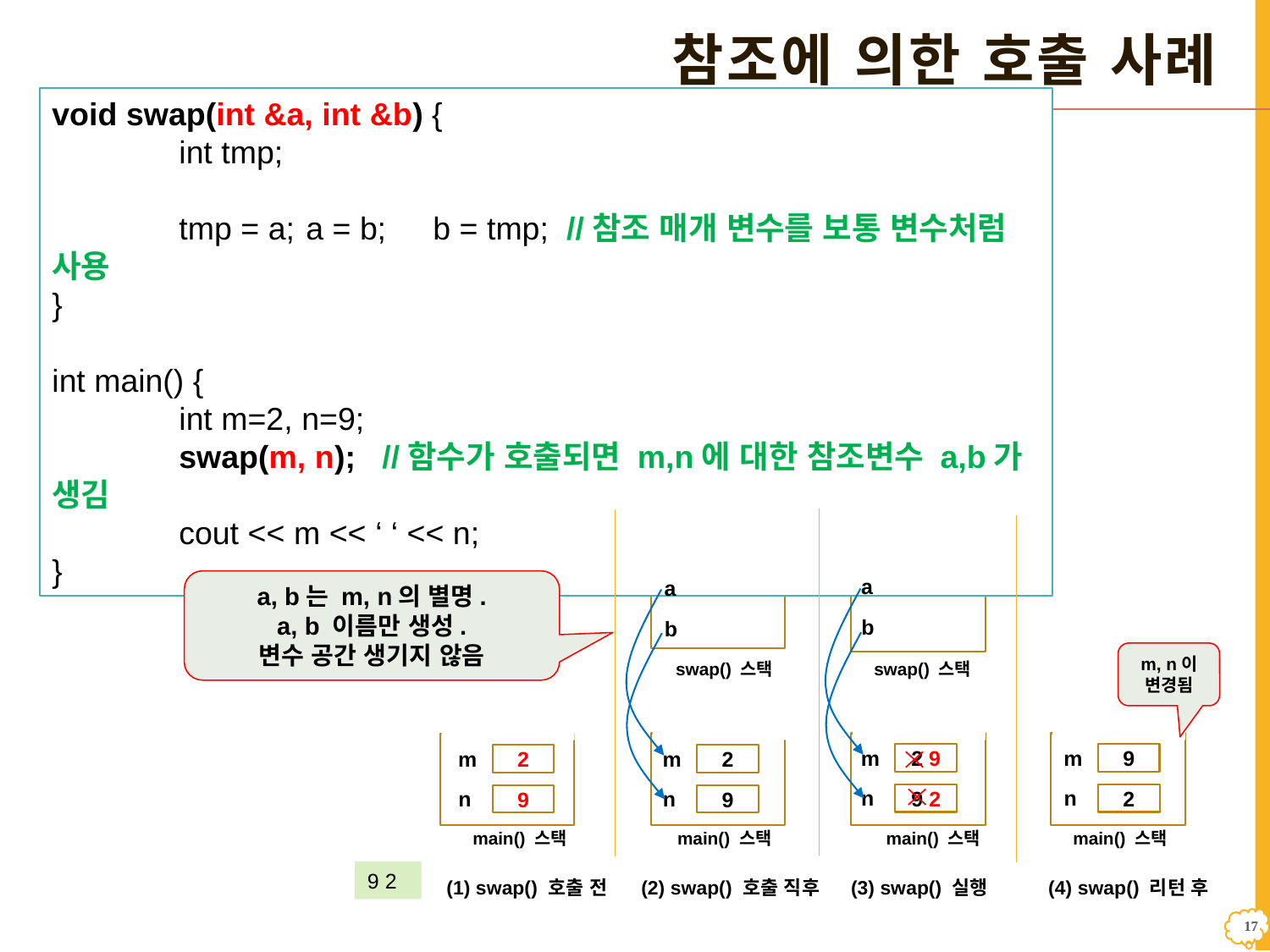

# 참조에 의한 호출 사례
void swap(int &a, int &b) {
	int tmp;

	tmp = a; 	a = b; 	b = tmp;  //참조 매개 변수를 보통 변수처럼 사용
}

int main() {
	int m=2, n=9;
	swap(m, n);   //함수가 호출되면 m,n에 대한 참조변수 a,b가 생김
	cout << m << ‘ ‘ << n;
}

a
a
a, b는 m, n의 별명.
a, b 이름만 생성.
변수 공간 생기지 않음

b
b

m, n이 변경됨
swap() 스택
swap() 스택

m
m
m
m
2 9
9

2
2
n
n
n
n

9 2
2
9
9
main() 스택
main() 스택
main() 스택
main() 스택
9 2
(2) swap() 호출 직후
(1) swap() 호출 전
(3) swap() 실행
(4) swap() 리턴 후
17